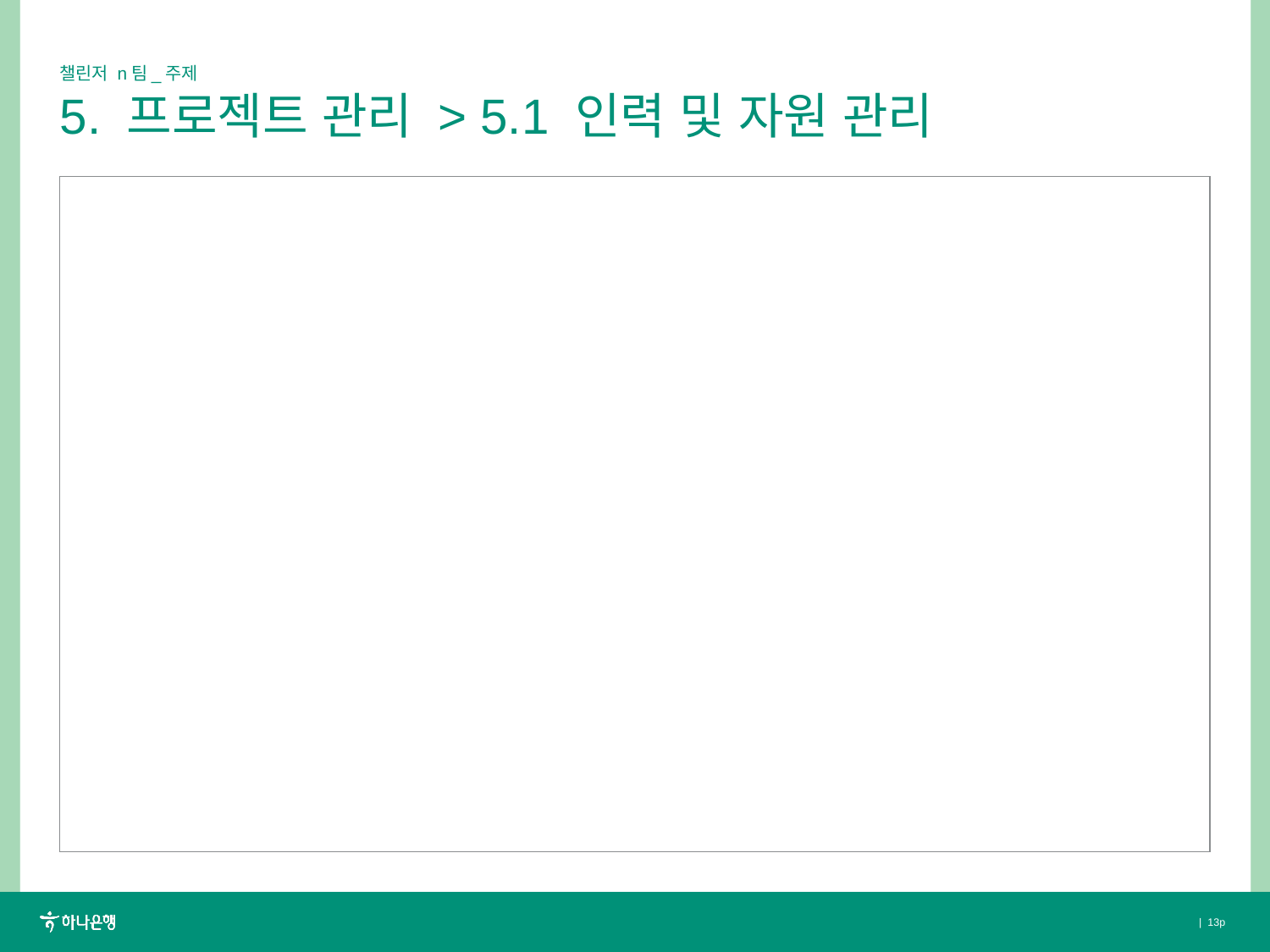

챌린저 n팀_주제
5. 프로젝트 관리 > 5.1 인력 및 자원 관리
프로젝트에 참여하는 팀원 구성 및 역할
프로젝트에 필요한 자원에 대한 설명